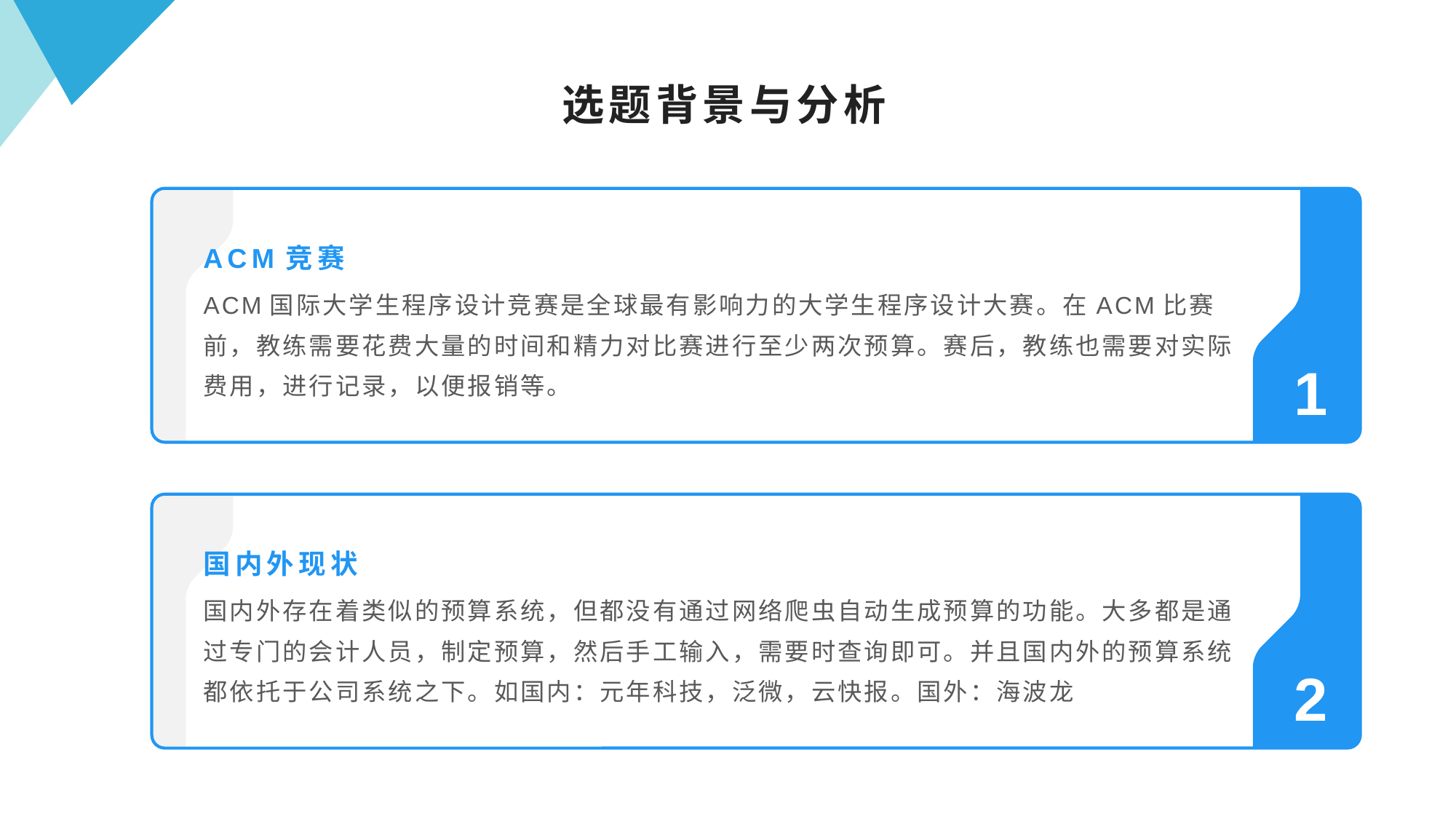

选题背景与分析

ACM竞赛
ACM国际大学生程序设计竞赛是全球最有影响力的大学生程序设计大赛。在ACM比赛前，教练需要花费大量的时间和精力对比赛进行至少两次预算。赛后，教练也需要对实际费用，进行记录，以便报销等。
1

国内外现状
国内外存在着类似的预算系统，但都没有通过网络爬虫自动生成预算的功能。大多都是通过专门的会计人员，制定预算，然后手工输入，需要时查询即可。并且国内外的预算系统都依托于公司系统之下。如国内：元年科技，泛微，云快报。国外：海波龙
2